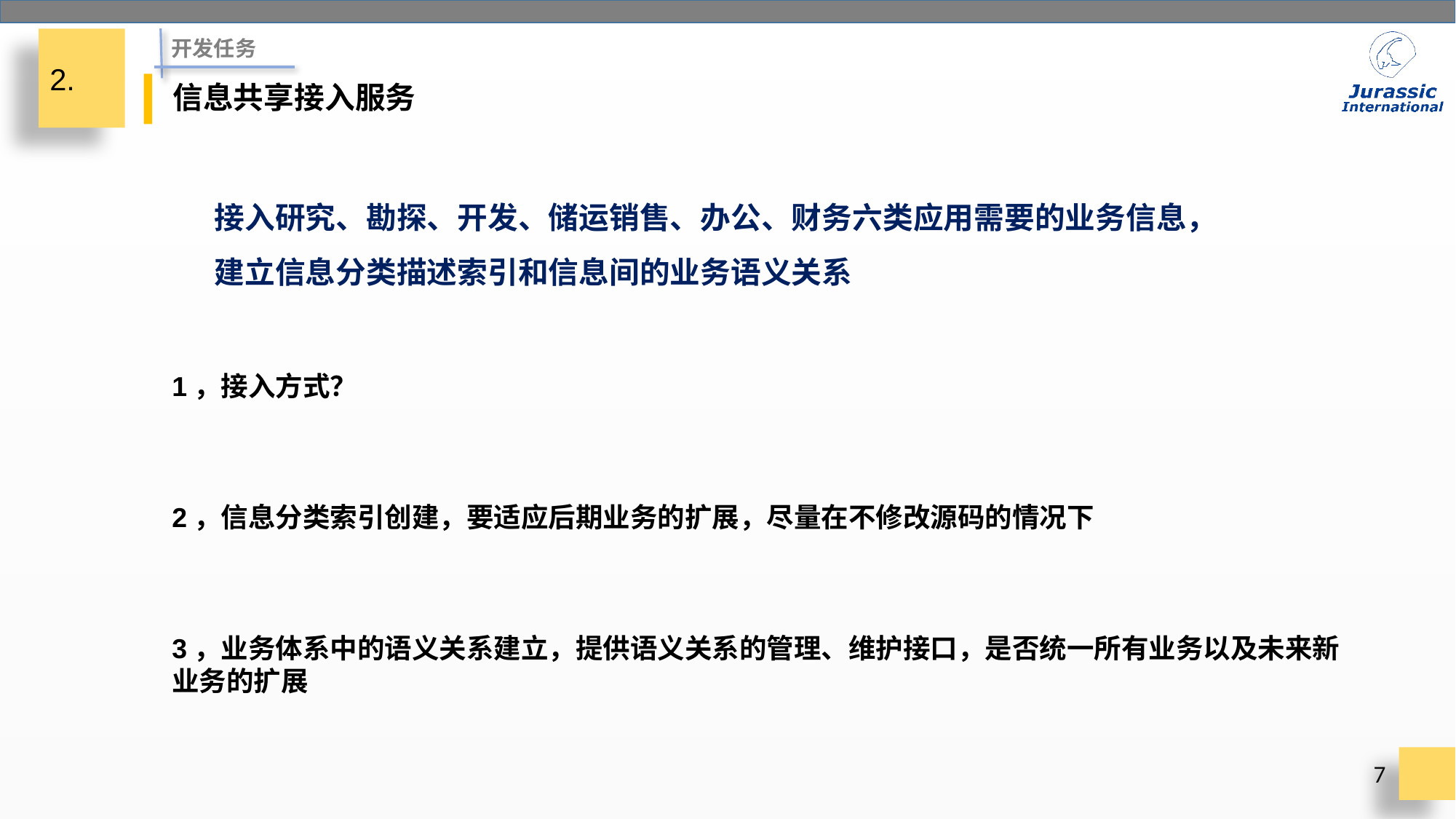

开发任务
2.
信息共享接入服务
接入研究、勘探、开发、储运销售、办公、财务六类应用需要的业务信息，
建立信息分类描述索引和信息间的业务语义关系
1，接入方式？

2，信息分类索引创建，要适应后期业务的扩展，尽量在不修改源码的情况下

3，业务体系中的语义关系建立，提供语义关系的管理、维护接口，是否统一所有业务以及未来新业务的扩展